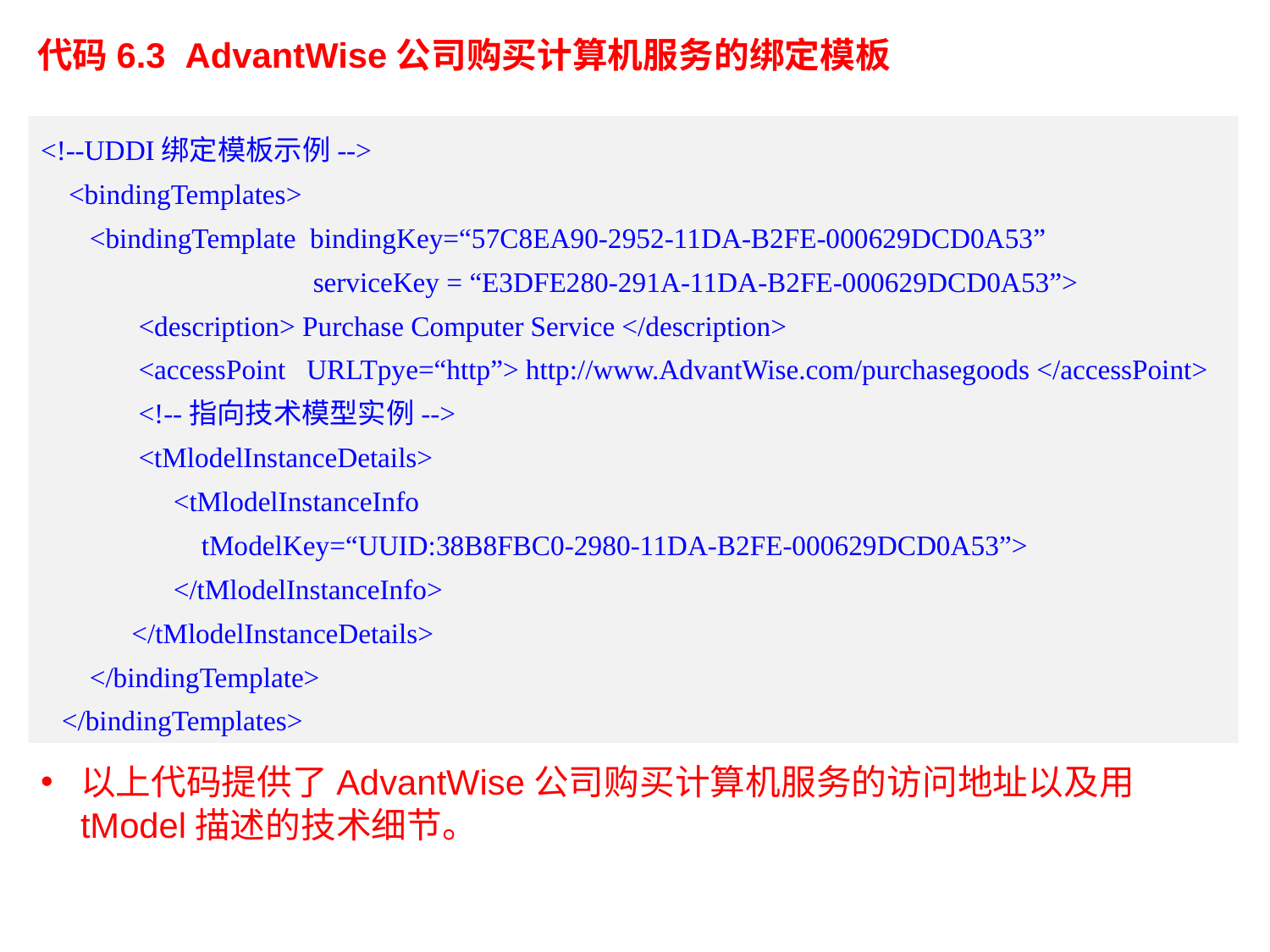

代码6.3  AdvantWise公司购买计算机服务的绑定模板
<!--UDDI绑定模板示例-->
    <bindingTemplates>
       <bindingTemplate  bindingKey=“57C8EA90-2952-11DA-B2FE-000629DCD0A53”
                                       serviceKey = “E3DFE280-291A-11DA-B2FE-000629DCD0A53”>
              <description> Purchase Computer Service </description>
              <accessPoint   URLTpye=“http”> http://www.AdvantWise.com/purchasegoods </accessPoint>
              <!--指向技术模型实例-->
              <tMlodelInstanceDetails>
                   <tMlodelInstanceInfo
                       tModelKey=“UUID:38B8FBC0-2980-11DA-B2FE-000629DCD0A53”>
                   </tMlodelInstanceInfo>
             </tMlodelInstanceDetails>
       </bindingTemplate>
   </bindingTemplates>
以上代码提供了AdvantWise公司购买计算机服务的访问地址以及用tModel描述的技术细节。